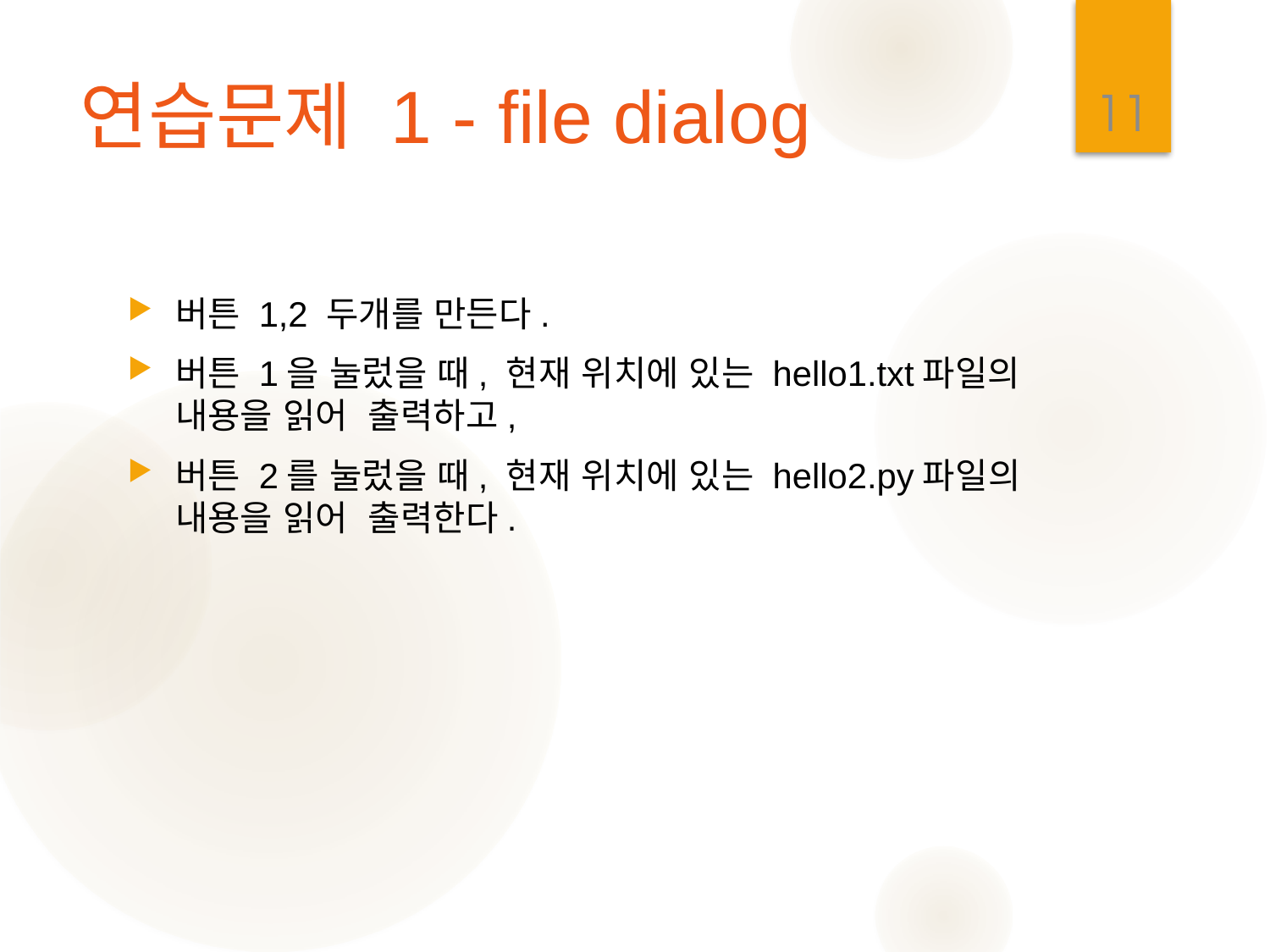

11
# 연습문제 1 - file dialog
버튼 1,2 두개를 만든다.
버튼 1을 눌렀을 때, 현재 위치에 있는 hello1.txt파일의 내용을 읽어  출력하고,
버튼 2를 눌렀을 때, 현재 위치에 있는 hello2.py파일의 내용을 읽어  출력한다.